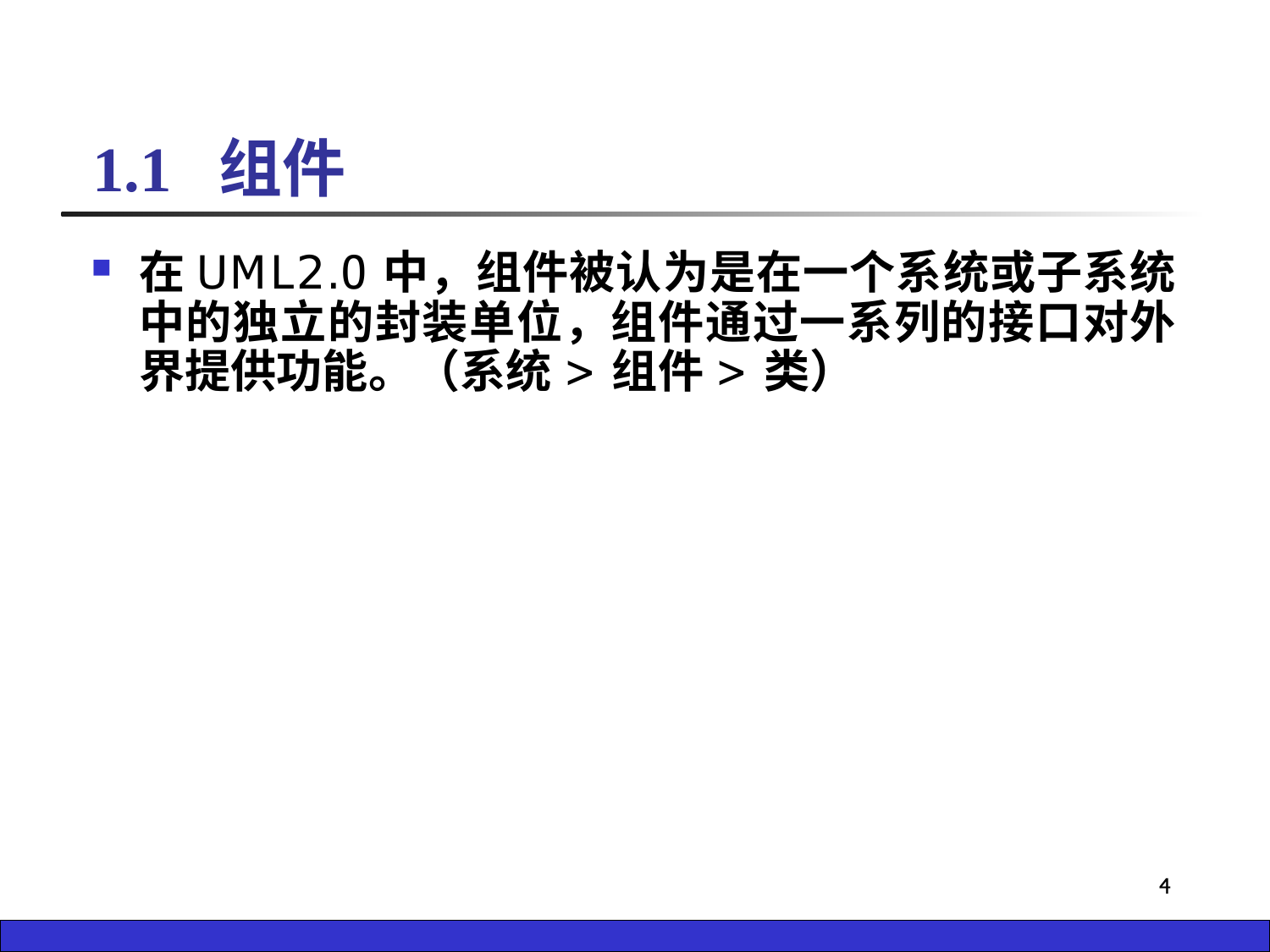

1.1  组件
在UML2.0中，组件被认为是在一个系统或子系统中的独立的封装单位，组件通过一系列的接口对外界提供功能。（系统>组件>类）
4